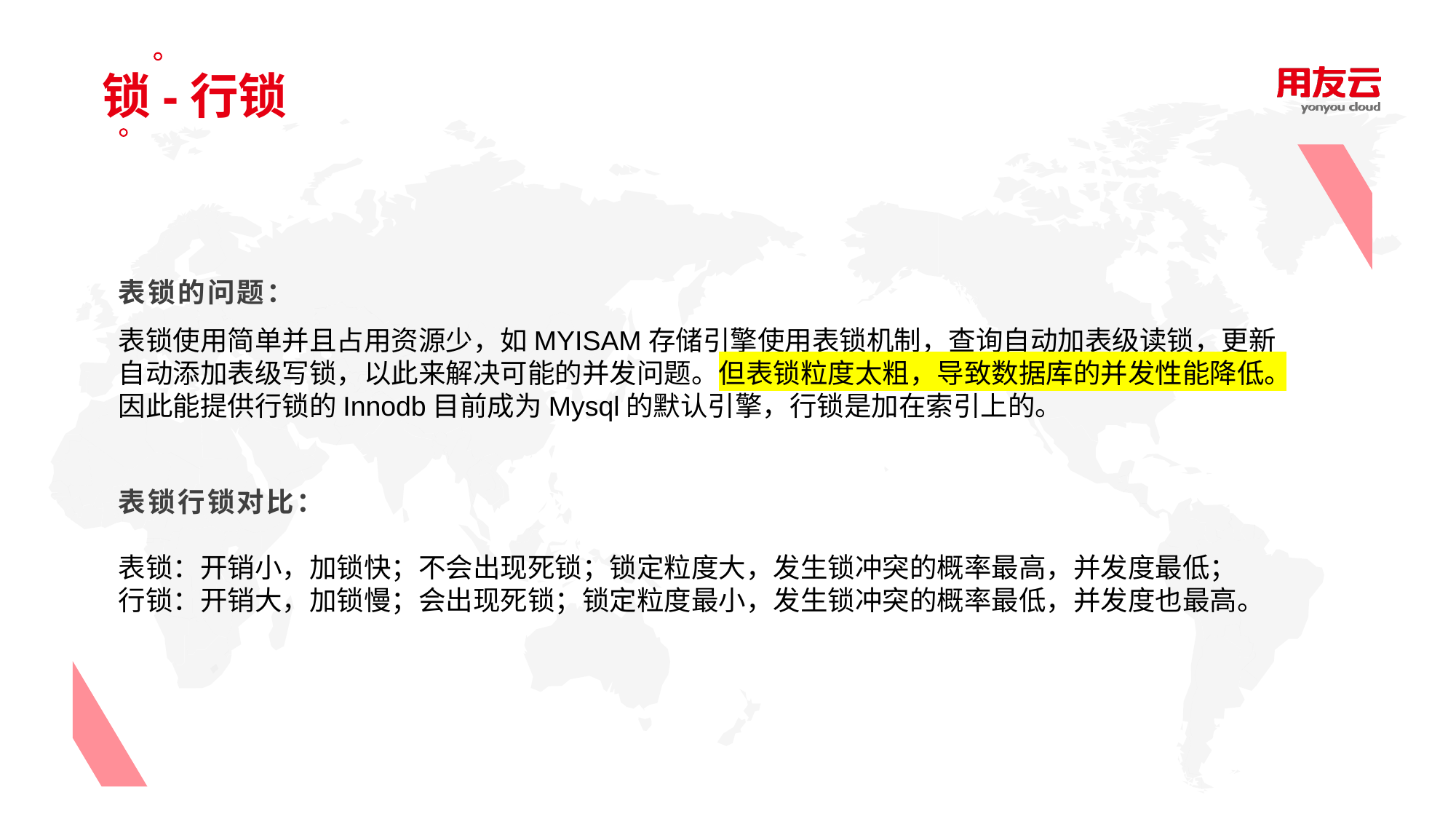

锁-行锁

表锁的问题：
表锁使用简单并且占用资源少，如MYISAM存储引擎使用表锁机制，查询自动加表级读锁，更新自动添加表级写锁，以此来解决可能的并发问题。但表锁粒度太粗，导致数据库的并发性能降低。因此能提供行锁的Innodb目前成为Mysql的默认引擎，行锁是加在索引上的。

表锁行锁对比：

表锁：开销小，加锁快；不会出现死锁；锁定粒度大，发生锁冲突的概率最高，并发度最低；
行锁：开销大，加锁慢；会出现死锁；锁定粒度最小，发生锁冲突的概率最低，并发度也最高。

.